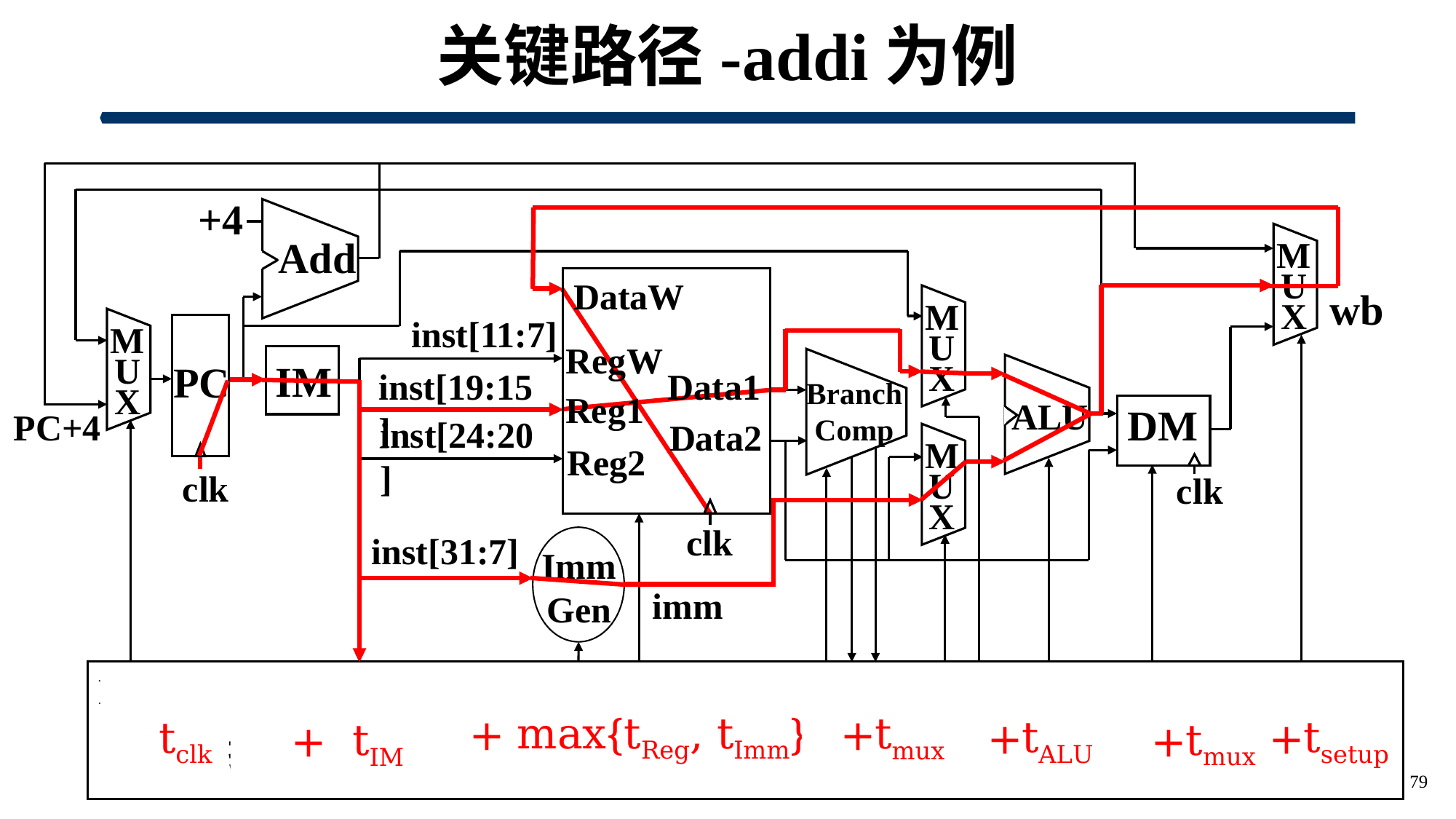

# 关键路径-addi为例

+4

Add
M
U
X

DataW

RegW
Data1
Reg1
Data2
Reg2

wb
M
U
X

inst[11:7]
M
U
X

PC

clk

IM
Branch
Comp

ALU
inst[19:15]
DM

clk
PC+4
inst[24:20]
M
U
X

clk
inst[31:7]

Imm
Gen
imm

WBSel
Bsel
ALUSel
BrUn
BrLt
inst[31:0]
PCSel
ImmSel
RegWEn
+ max{tReg, tImm}
+tmux
+tALU
+tsetup
tclk
+tmux
+  tIM
MemRW
BrEq
Asel
控制器(控制逻辑)
79